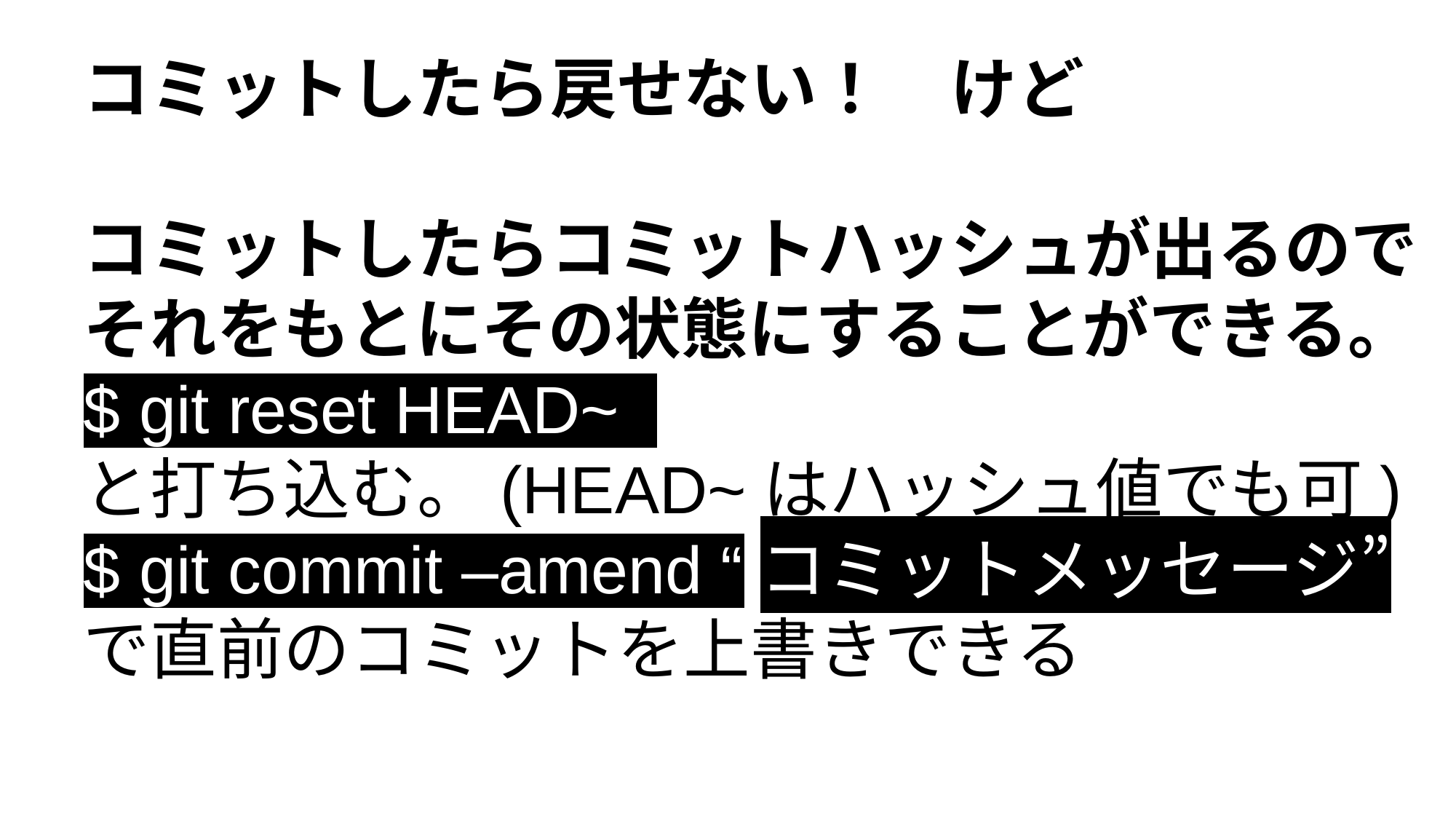

コミットしたら戻せない！　けど

コミットしたらコミットハッシュが出るので
それをもとにその状態にすることができる。
$ git reset HEAD~
と打ち込む。(HEAD~はハッシュ値でも可)
$ git commit –amend “コミットメッセージ”
で直前のコミットを上書きできる